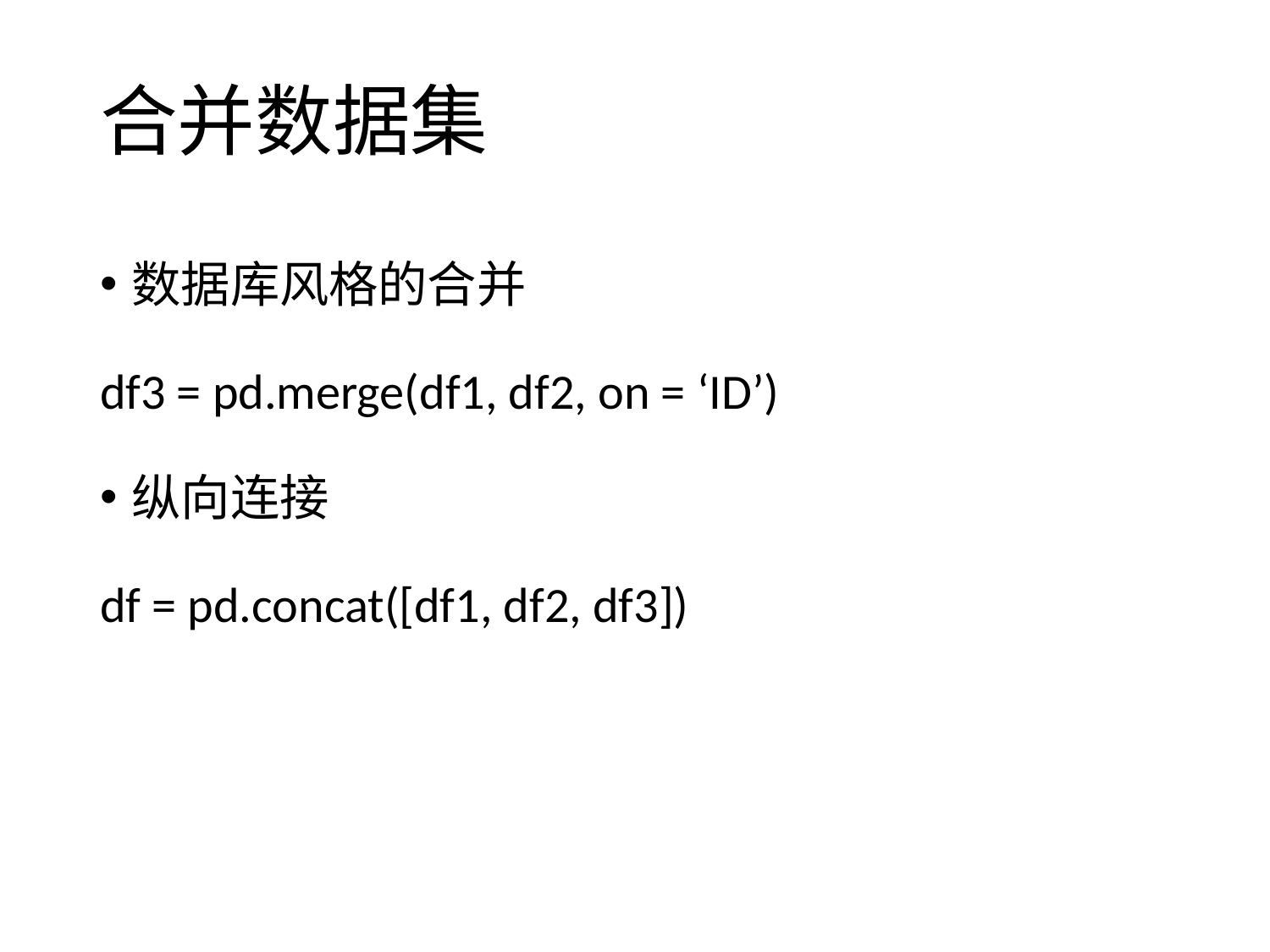

# 合并数据集
数据库风格的合并
df3 = pd.merge(df1, df2, on = ‘ID’)
纵向连接
df = pd.concat([df1, df2, df3])